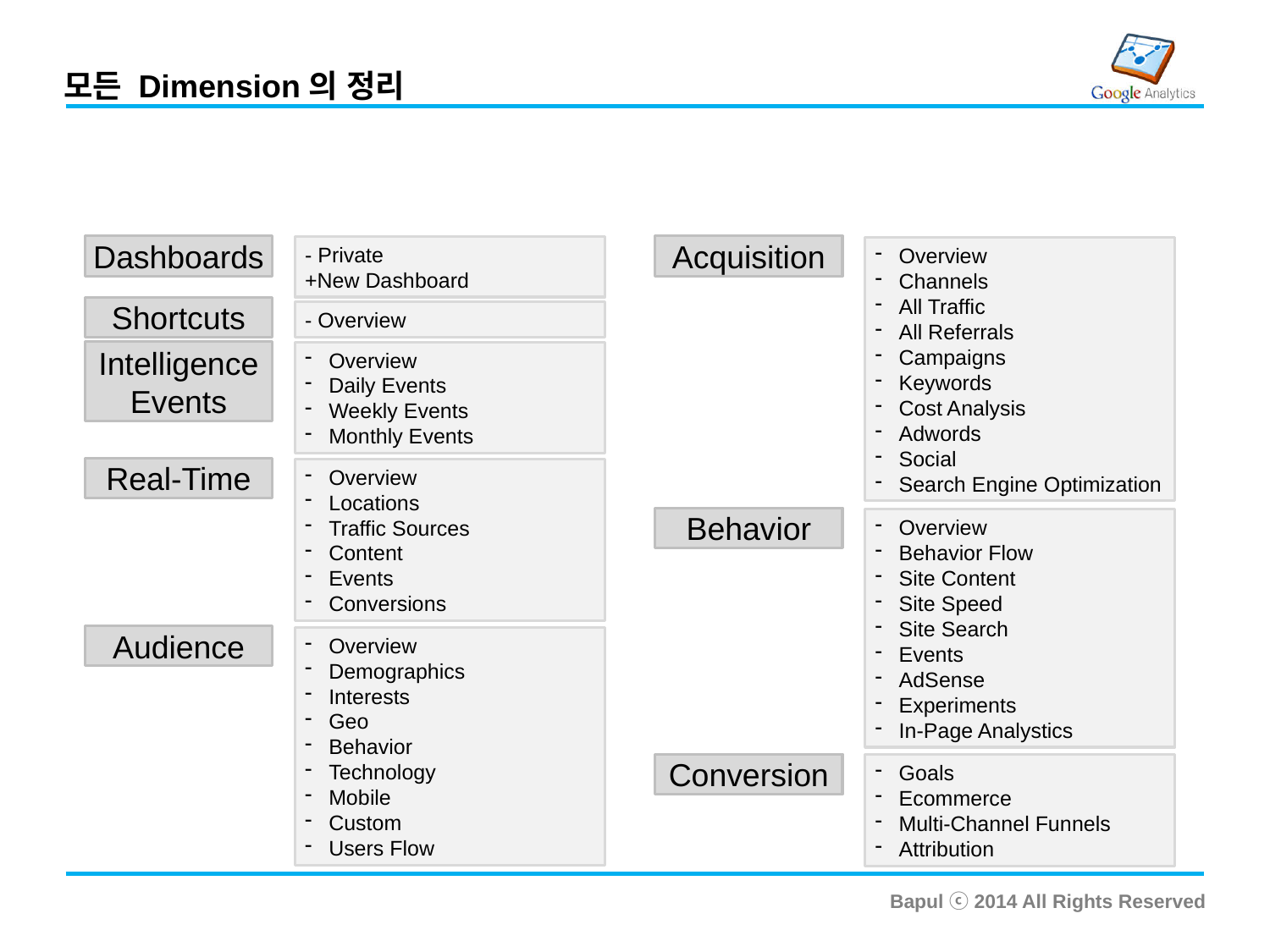

모든 Dimension의 정리

Dashboards
- Private
+New Dashboard
Acquisition
Overview
Channels
All Traffic
All Referrals
Campaigns
Keywords
Cost Analysis
Adwords
Social
Search Engine Optimization
Shortcuts
- Overview
Intelligence Events
Overview
Daily Events
Weekly Events
Monthly Events
Real-Time
Overview
Locations
Traffic Sources
Content
Events
Conversions
Behavior
Overview
Behavior Flow
Site Content
Site Speed
Site Search
Events
AdSense
Experiments
In-Page Analystics
Overview
Demographics
Interests
Geo
Behavior
Technology
Mobile
Custom
Users Flow
Audience
Conversion
Goals
Ecommerce
Multi-Channel Funnels
Attribution